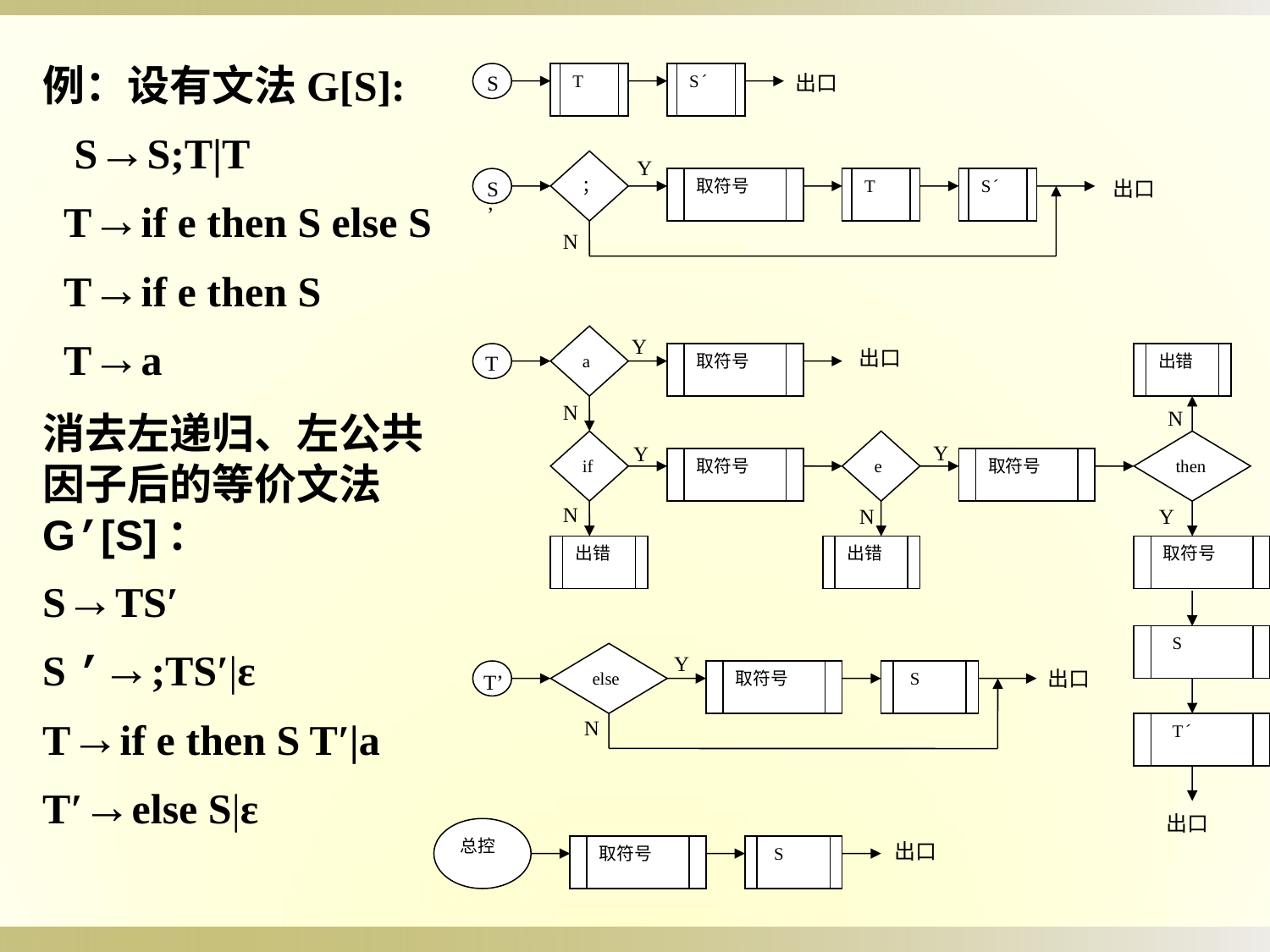

例：设有文法G[S]:
   S→S;T|T
  T→if e then S else S
  T→if e then S
  T→a
消去左递归、左公共因子后的等价文法G’[S]：
S→TS′
S ’→;TS′|ε
T→if e then S T′|a
T′→else S|ε

T
S´
；
取符号
T
S´
a
取符号
出错
if
e
then
取符号
取符号
出错
出错
取符号

  S
else

取符号
 S

  T´

总控
取符号
 S

S
出口
Y
S’
出口
N
Y
出口
T
N
N
Y
Y
N
N
Y
Y
出口
T’
N
出口
出口